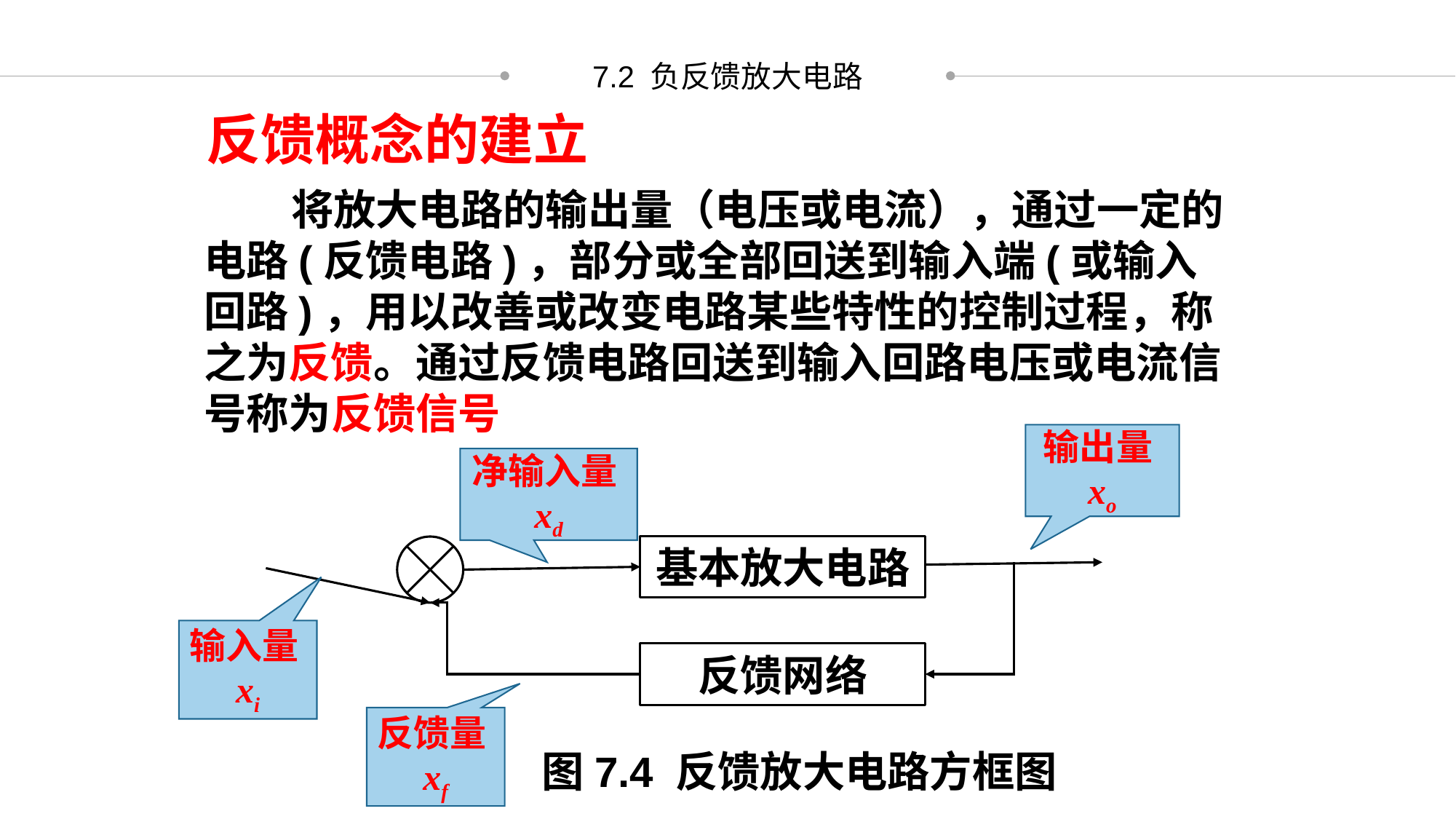

7.2 负反馈放大电路
反馈概念的建立
        将放大电路的输出量（电压或电流），通过一定的电路(反馈电路)，部分或全部回送到输入端(或输入回路)，用以改善或改变电路某些特性的控制过程，称之为反馈。通过反馈电路回送到输入回路电压或电流信号称为反馈信号

输出量xo
净输入量xd
基本放大电路

反馈网络
图7.4 反馈放大电路方框图
输入量xi
反馈量xf